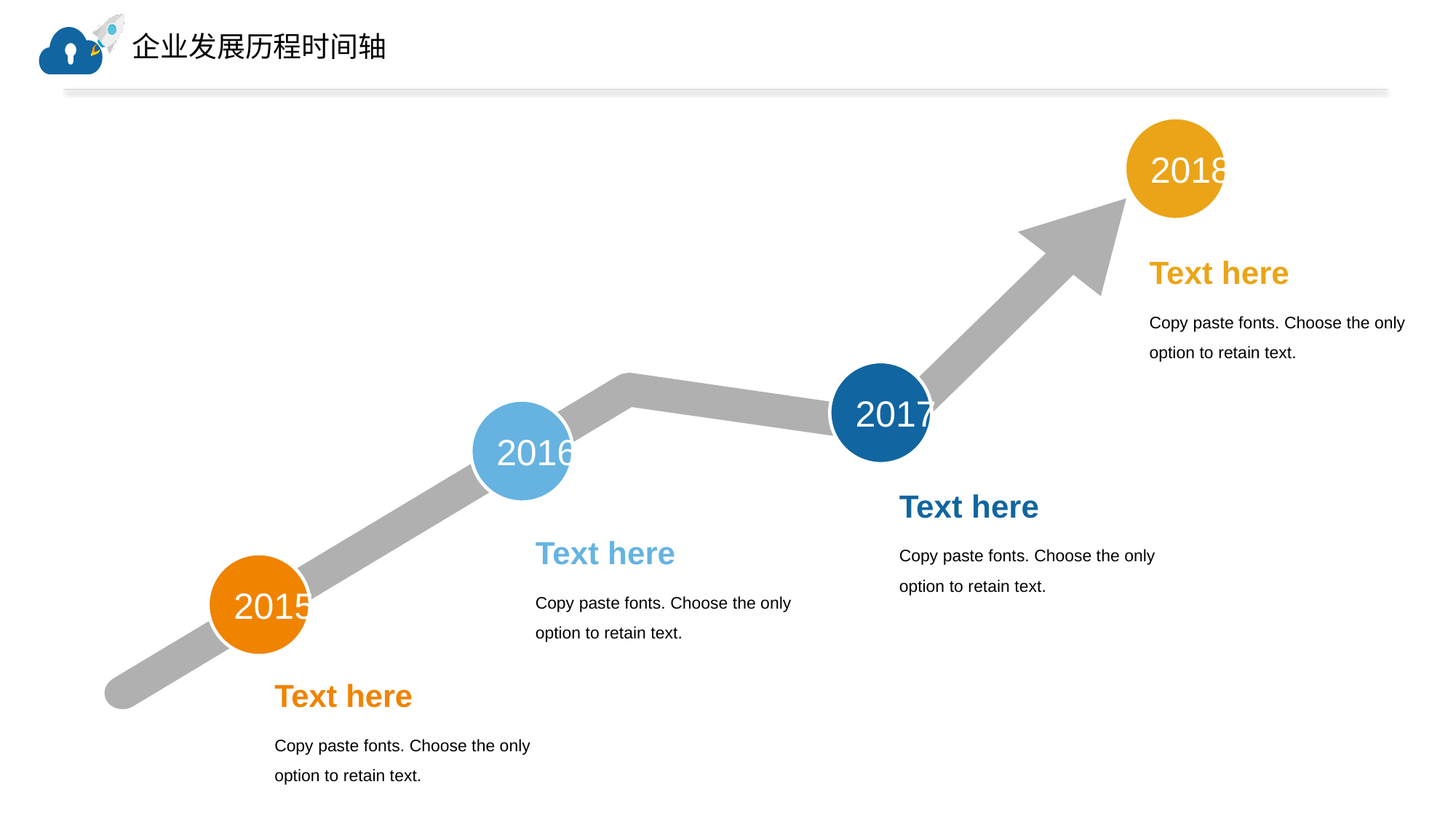

# 企业发展历程时间轴
2018
Text here
Copy paste fonts. Choose the only option to retain text.

2017
2016
Text here
Copy paste fonts. Choose the only option to retain text.
Text here
Copy paste fonts. Choose the only option to retain text.
2015
Text here
Copy paste fonts. Choose the only option to retain text.